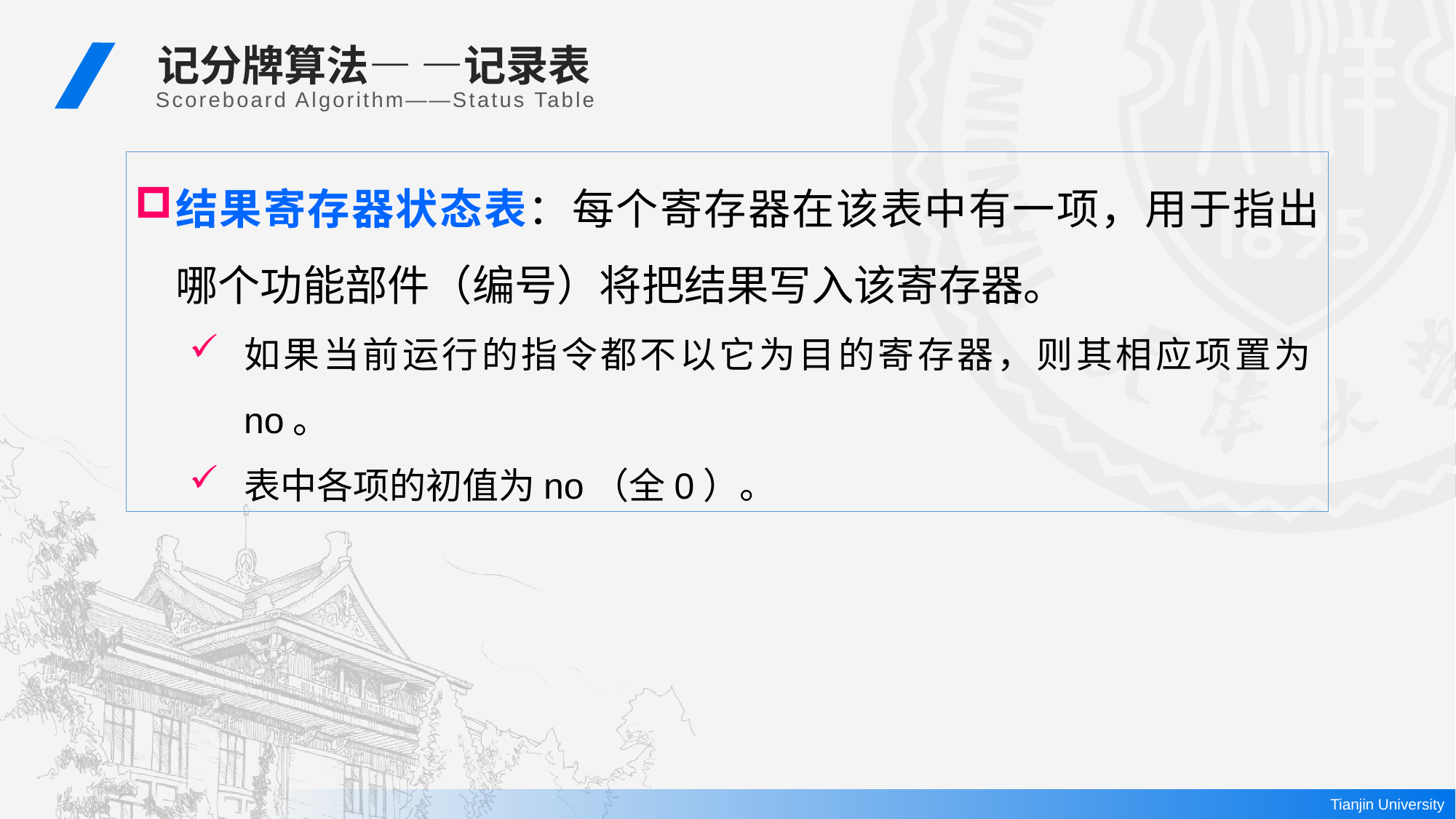

记分牌算法— —记录表
Scoreboard Algorithm——Status Table
结果寄存器状态表：每个寄存器在该表中有一项，用于指出哪个功能部件（编号）将把结果写入该寄存器。
如果当前运行的指令都不以它为目的寄存器，则其相应项置为no。
表中各项的初值为no（全0）。